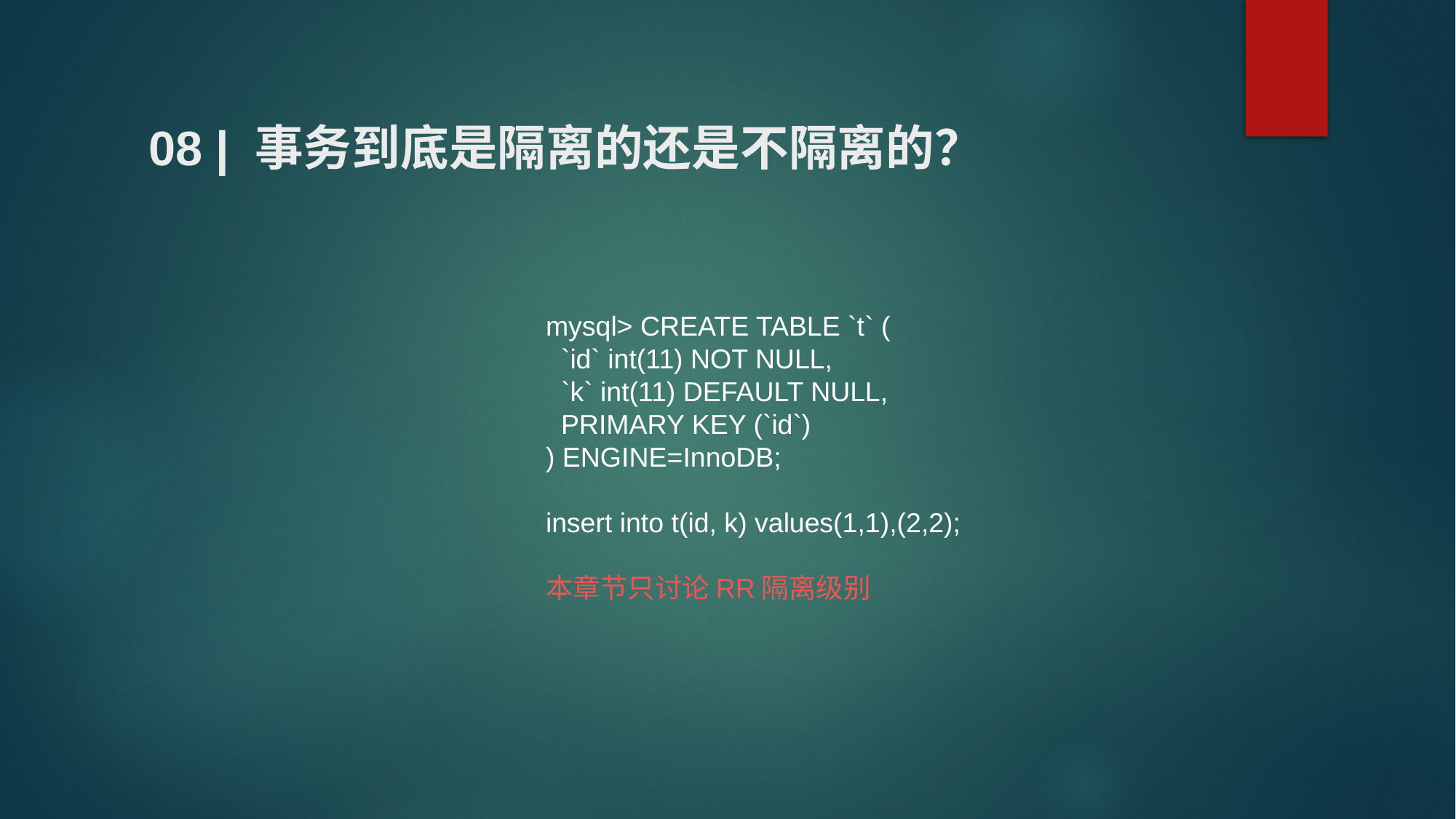

# 08 | 事务到底是隔离的还是不隔离的？
mysql> CREATE TABLE `t` (
  `id` int(11) NOT NULL,
  `k` int(11) DEFAULT NULL,
  PRIMARY KEY (`id`)
) ENGINE=InnoDB;

insert into t(id, k) values(1,1),(2,2);

本章节只讨论RR隔离级别